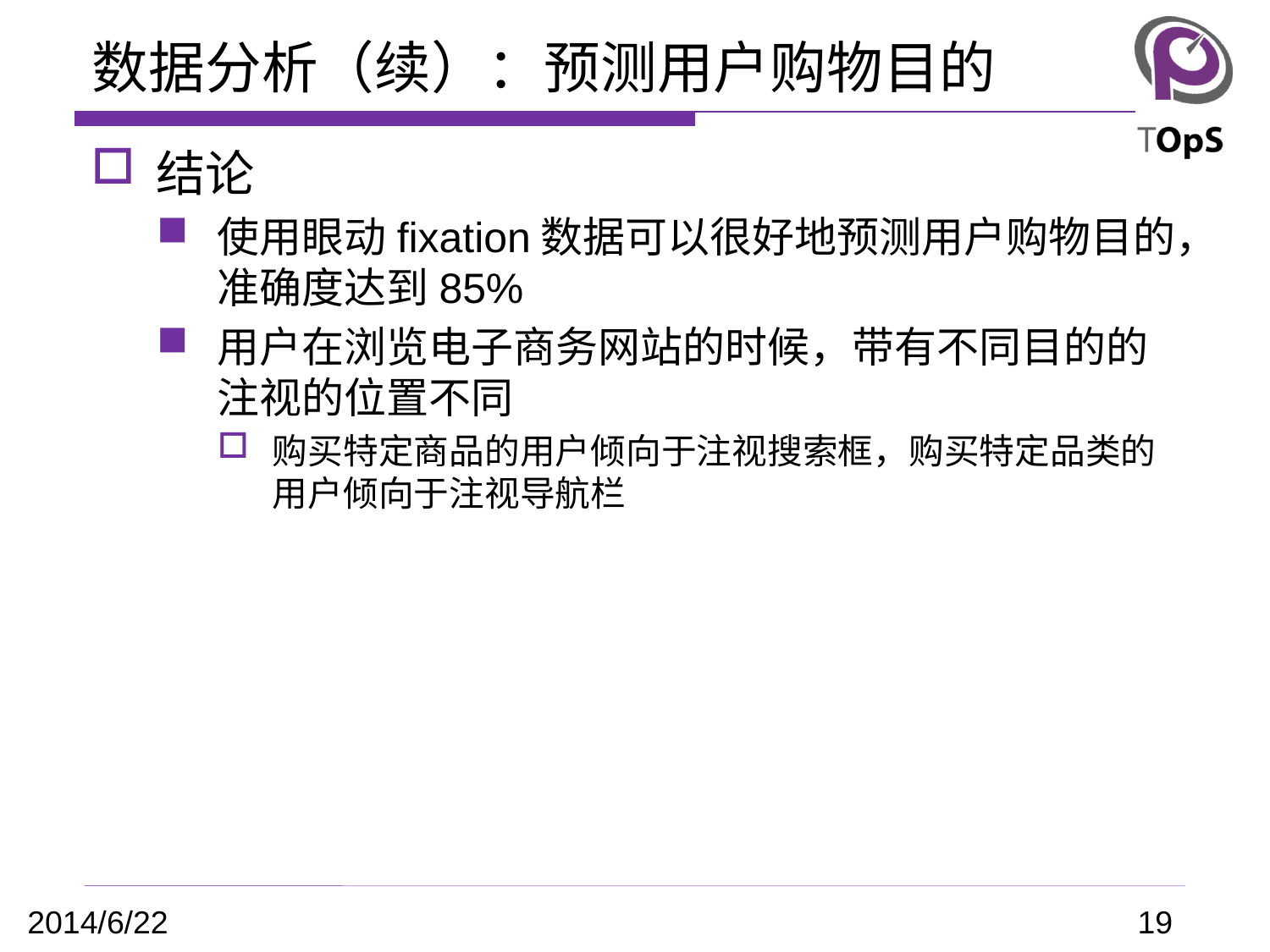

# 数据分析（续）：预测用户购物目的
结论
使用眼动fixation数据可以很好地预测用户购物目的，准确度达到85%
用户在浏览电子商务网站的时候，带有不同目的的注视的位置不同
购买特定商品的用户倾向于注视搜索框，购买特定品类的用户倾向于注视导航栏

19
2014/6/22